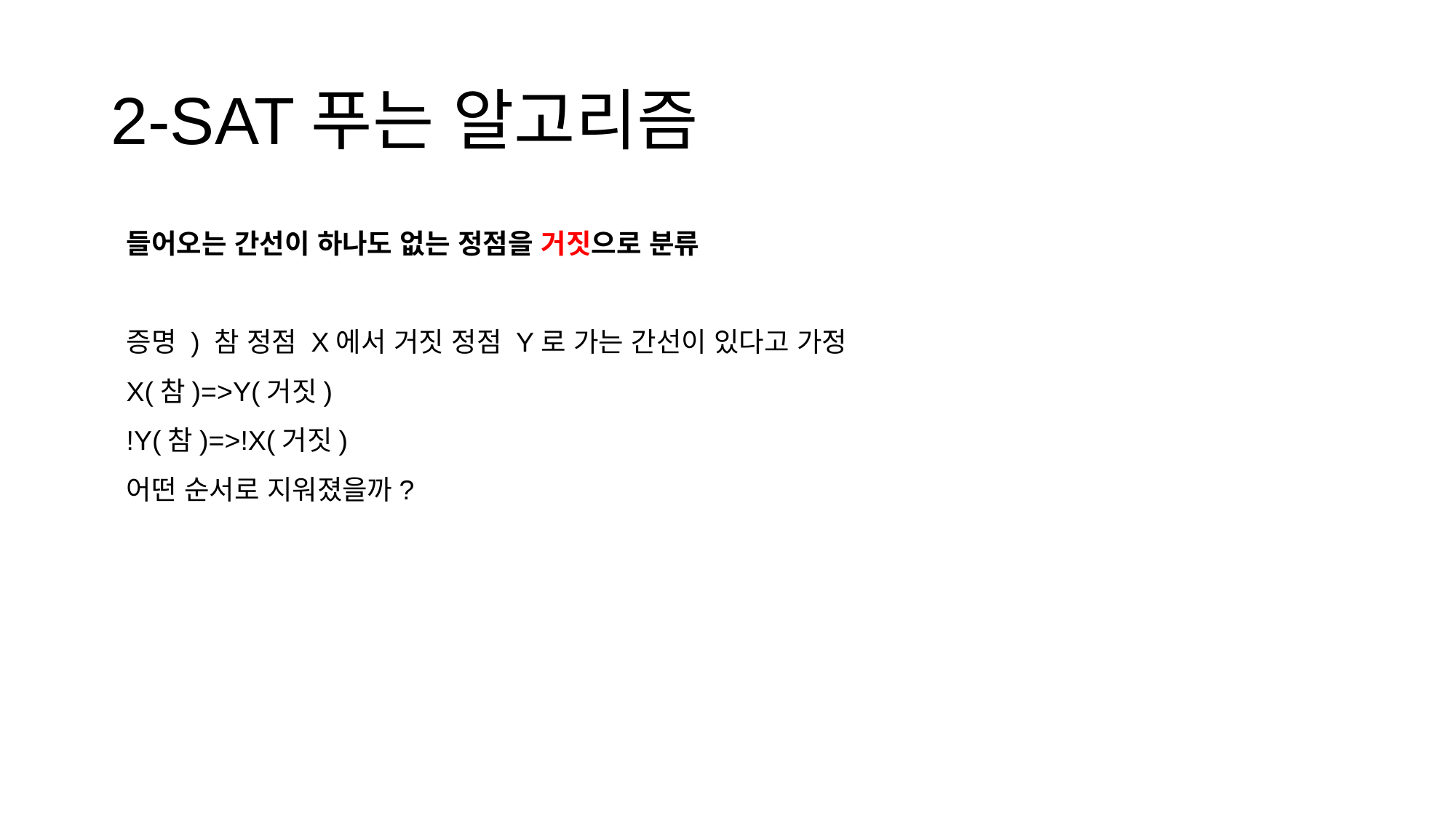

# 2-SAT푸는 알고리즘
들어오는 간선이 하나도 없는 정점을 거짓으로 분류

증명 ) 참 정점 X에서 거짓 정점 Y로 가는 간선이 있다고 가정
X(참)=>Y(거짓)
!Y(참)=>!X(거짓)
어떤 순서로 지워졌을까?